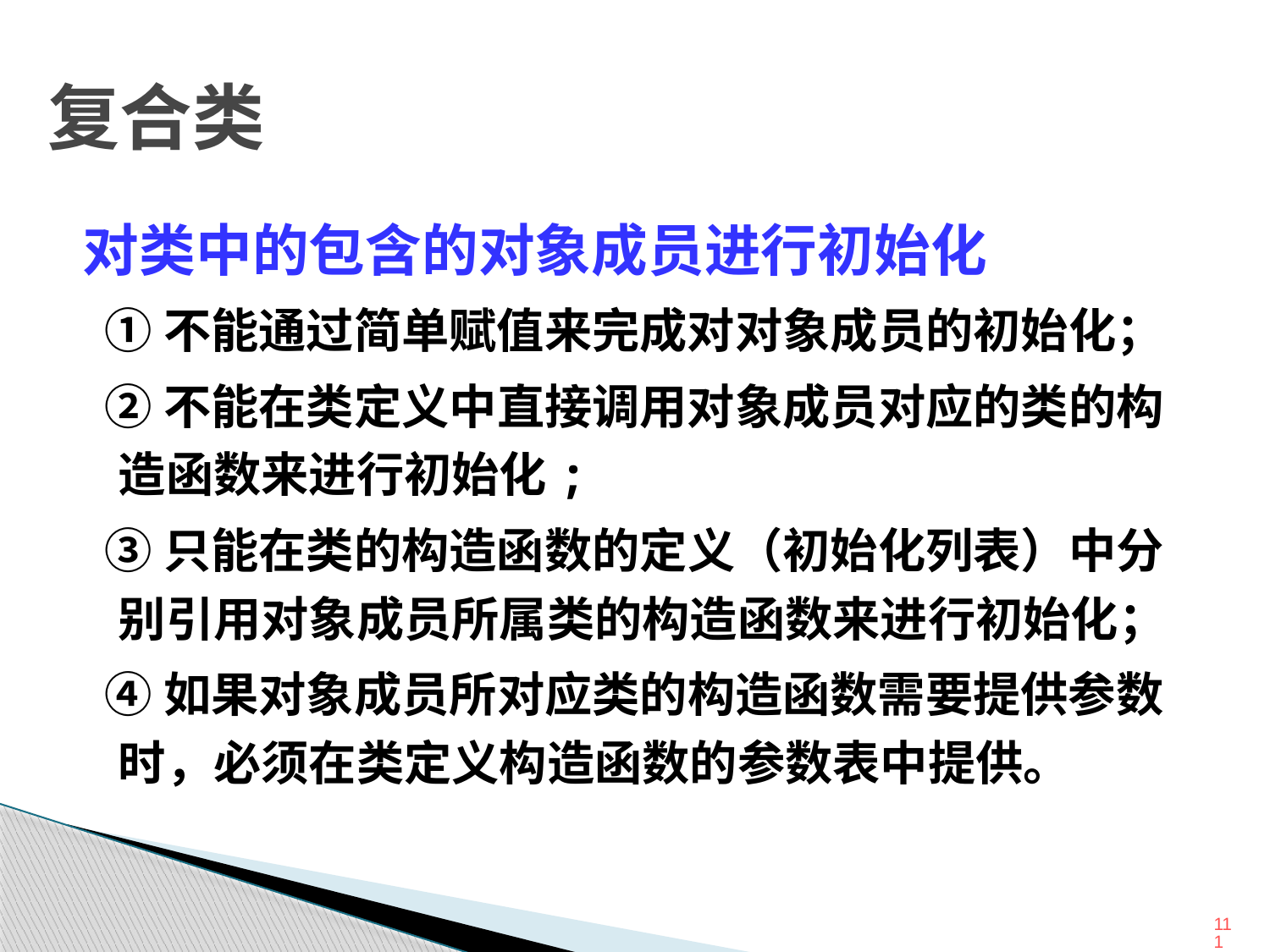

# 复合类
对类中的包含的对象成员进行初始化
  ①不能通过简单赋值来完成对对象成员的初始化；
  ②不能在类定义中直接调用对象成员对应的类的构造函数来进行初始化;
  ③只能在类的构造函数的定义（初始化列表）中分别引用对象成员所属类的构造函数来进行初始化；
  ④如果对象成员所对应类的构造函数需要提供参数时，必须在类定义构造函数的参数表中提供。
111